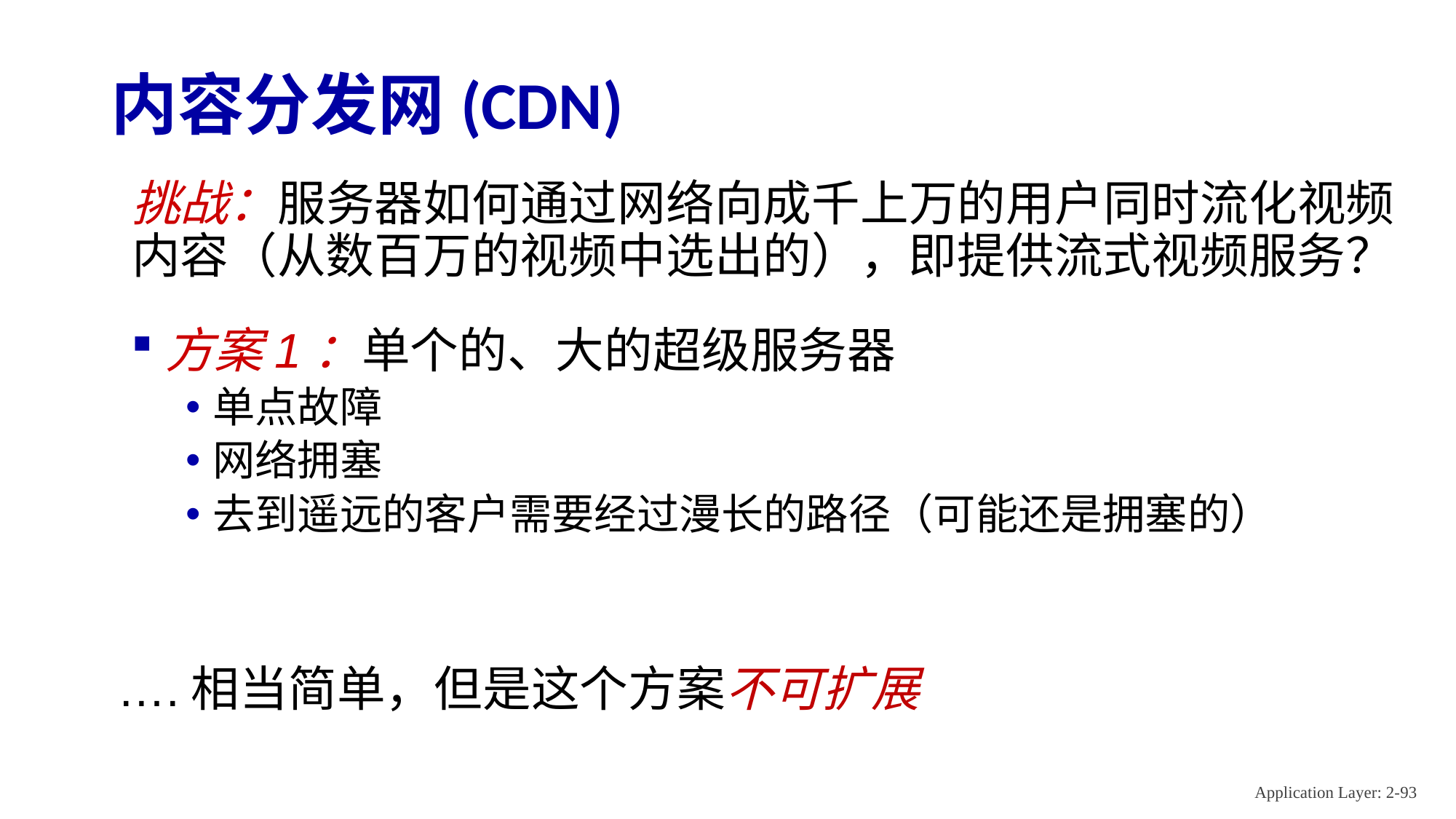

# 内容分发网(CDN)
挑战：服务器如何通过网络向成千上万的用户同时流化视频内容（从数百万的视频中选出的），即提供流式视频服务？

方案1：单个的、大的超级服务器
单点故障
网络拥塞
去到遥远的客户需要经过漫长的路径（可能还是拥塞的）

….相当简单，但是这个方案不可扩展

Application Layer: 2-93